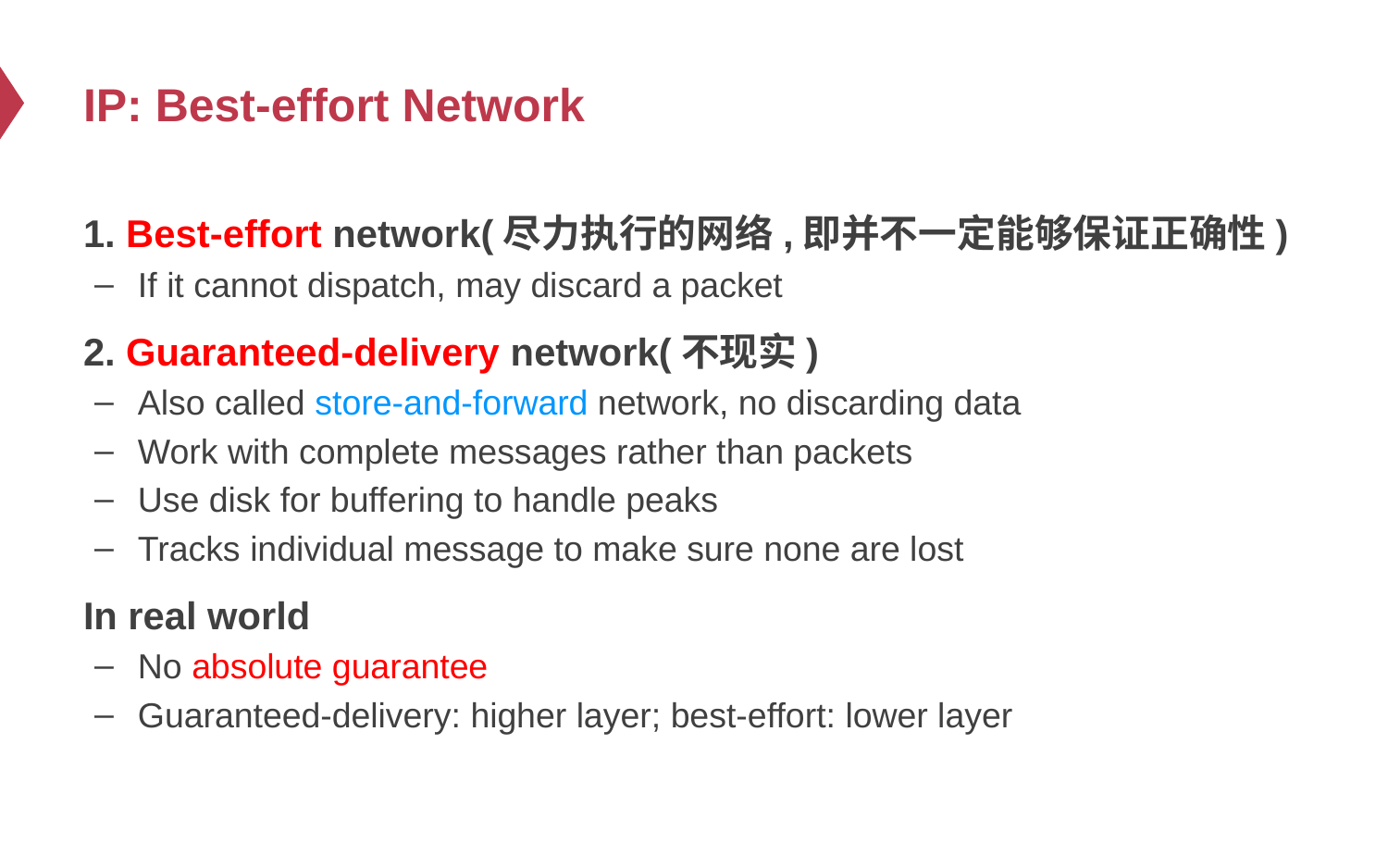

# IP: Best-effort Network
1. Best-effort network(尽力执行的网络,即并不一定能够保证正确性)
If it cannot dispatch, may discard a packet
2. Guaranteed-delivery network(不现实)
Also called store-and-forward network, no discarding data
Work with complete messages rather than packets
Use disk for buffering to handle peaks
Tracks individual message to make sure none are lost
In real world
No absolute guarantee
Guaranteed-delivery: higher layer; best-effort: lower layer
5